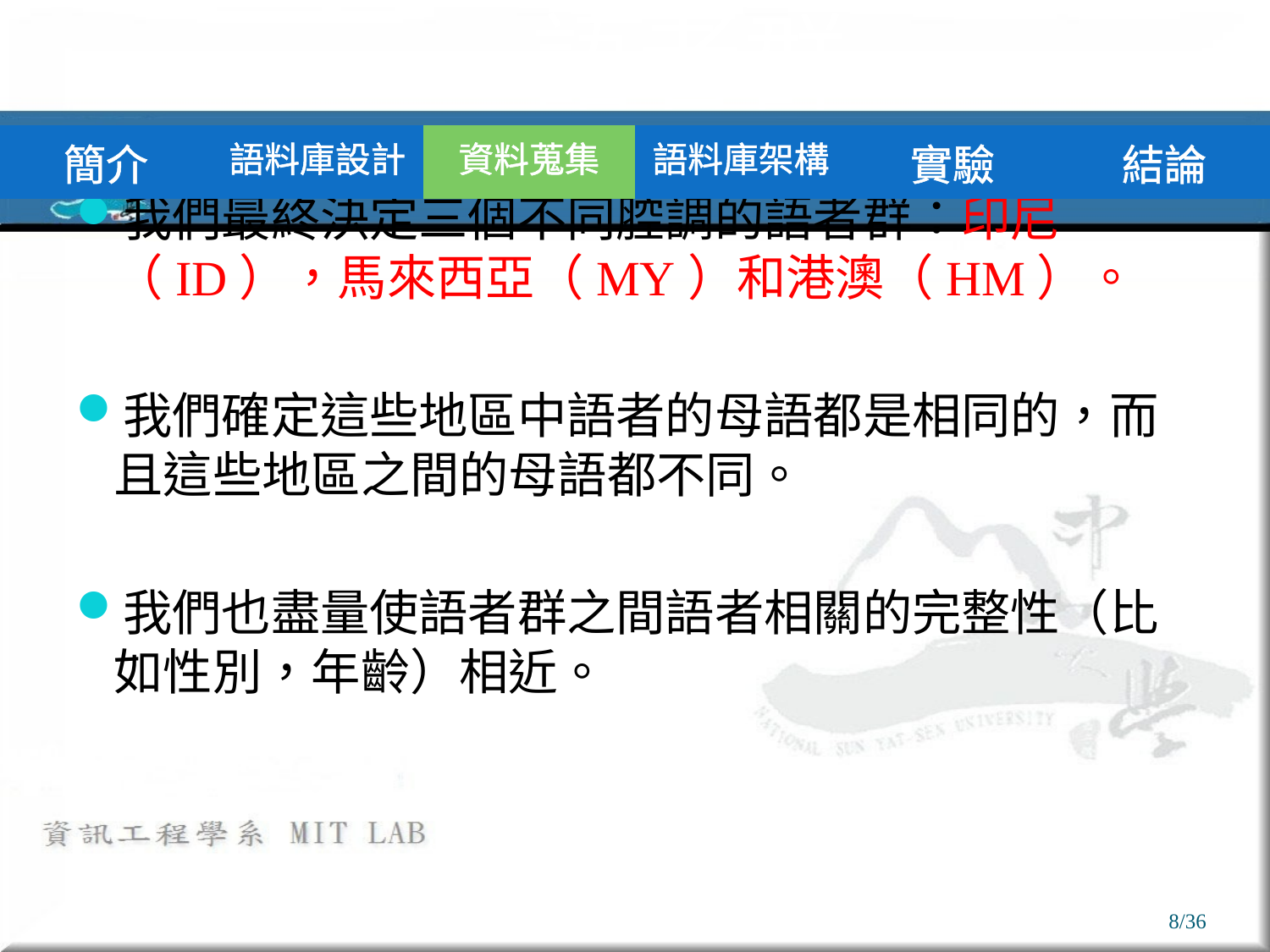

# 語者群
| 簡介 | 語料庫設計 | 資料蒐集 | 語料庫架構 | 實驗 | 結論 |
| --- | --- | --- | --- | --- | --- |
我們最終決定三個不同腔調的語者群：印尼（ID），馬來西亞（MY）和港澳（HM）。

我們確定這些地區中語者的母語都是相同的，而且這些地區之間的母語都不同。

我們也盡量使語者群之間語者相關的完整性（比如性別，年齡）相近。

8/36